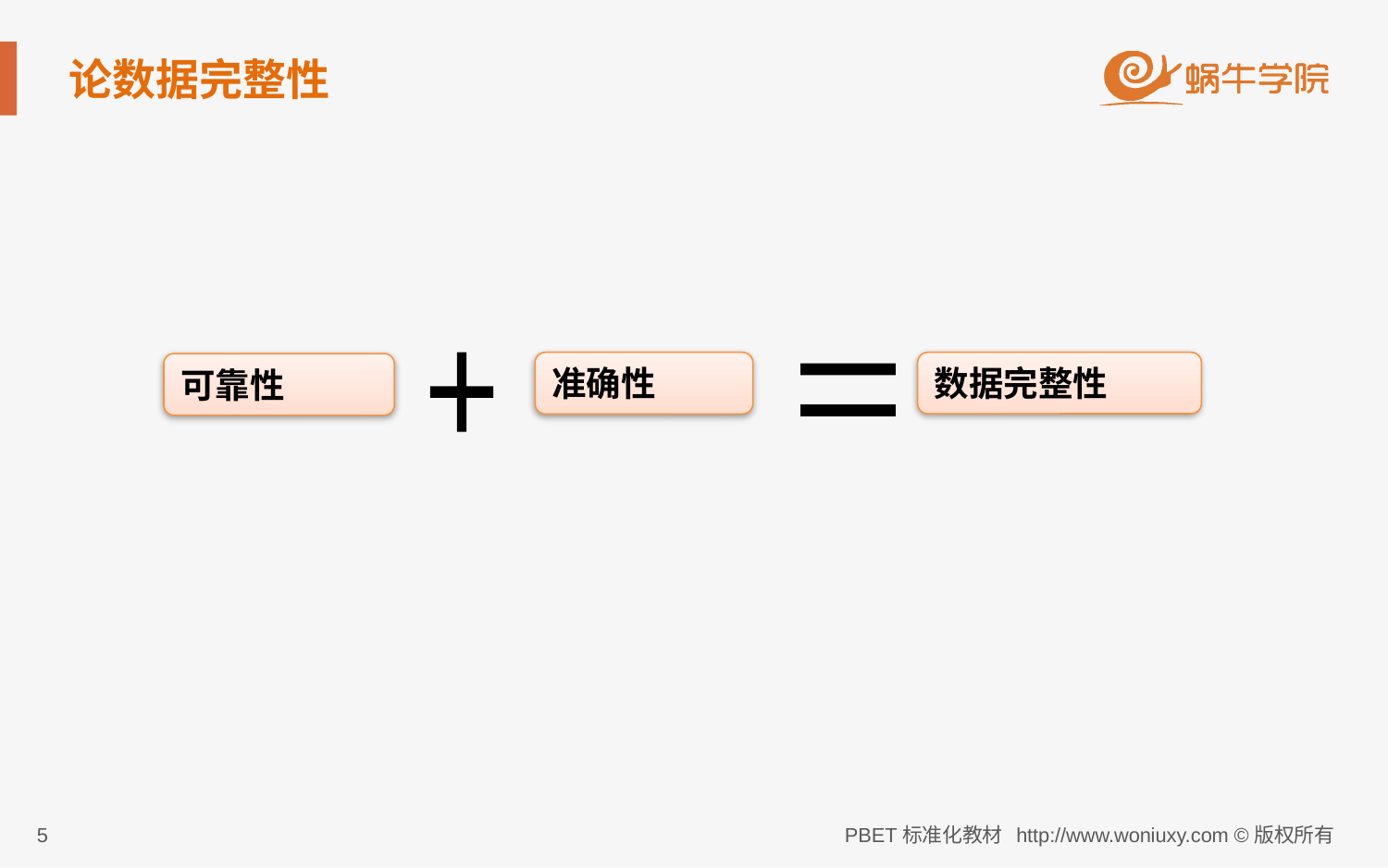

# 论数据完整性
+
准确性
数据完整性
可靠性
=